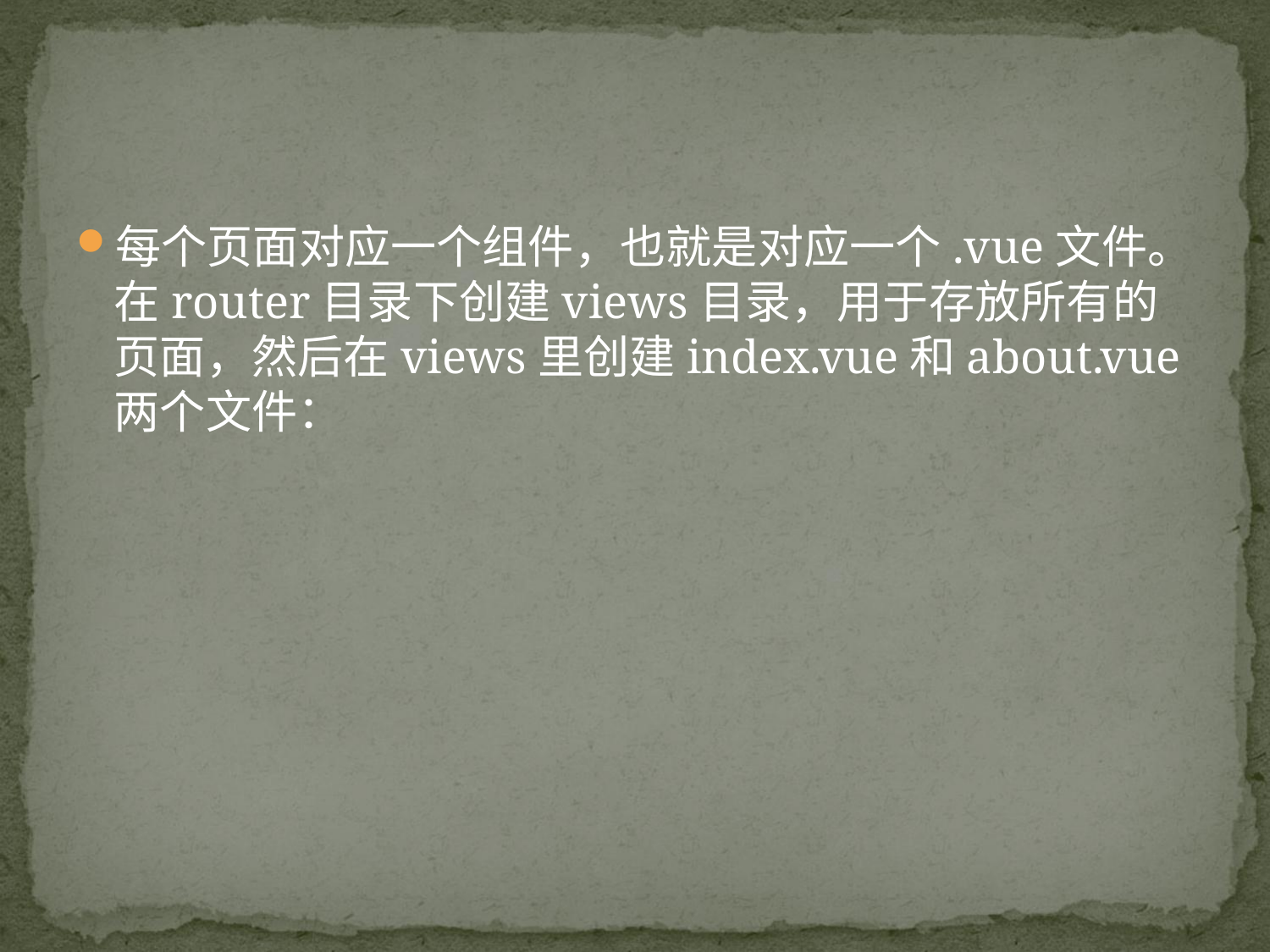

#
每个页面对应一个组件，也就是对应一个.vue文件。在router目录下创建views目录，用于存放所有的页面，然后在views里创建index.vue和about.vue两个文件：